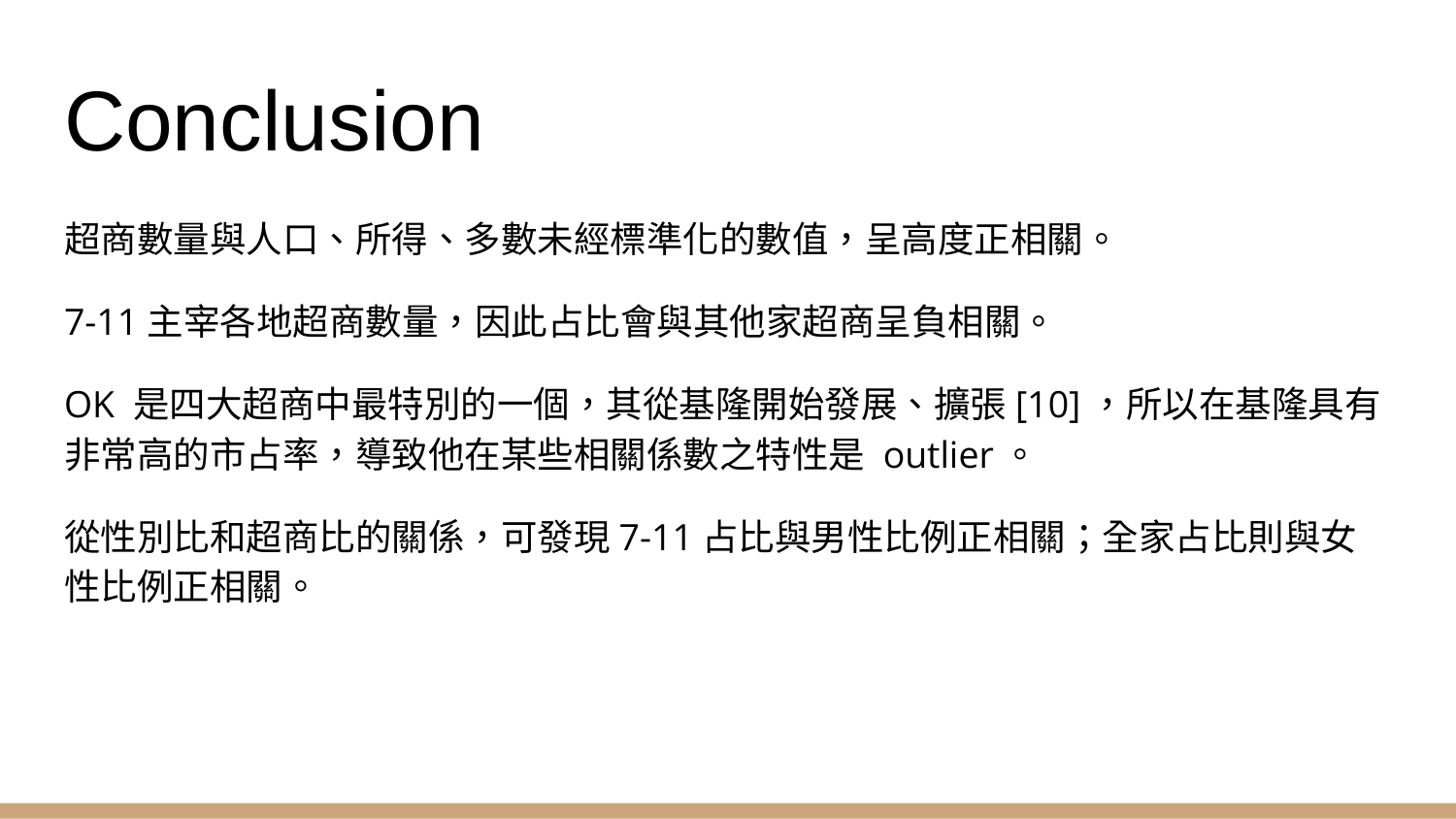

# Conclusion
超商數量與人口、所得、多數未經標準化的數值，呈高度正相關。
7-11主宰各地超商數量，因此占比會與其他家超商呈負相關。
OK 是四大超商中最特別的一個，其從基隆開始發展、擴張[10]，所以在基隆具有非常高的市占率，導致他在某些相關係數之特性是 outlier。
從性別比和超商比的關係，可發現7-11占比與男性比例正相關；全家占比則與女性比例正相關。